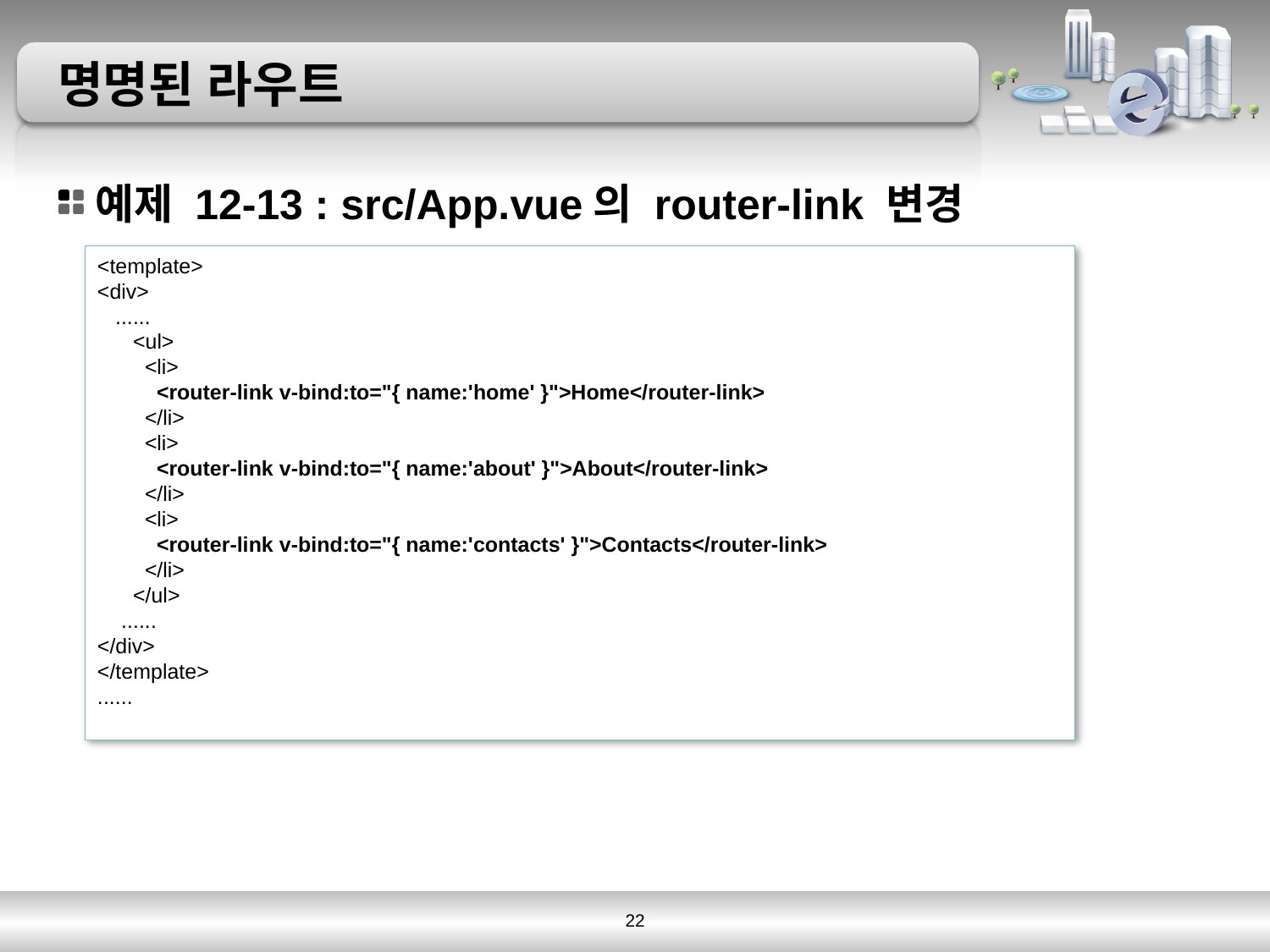

# 명명된 라우트
예제 12-13 : src/App.vue의 router-link 변경
<template>
<div>
   ......
      <ul>
        <li>
          <router-link v-bind:to="{ name:'home' }">Home</router-link>
        </li>
        <li>
          <router-link v-bind:to="{ name:'about' }">About</router-link>
        </li>
        <li>
          <router-link v-bind:to="{ name:'contacts' }">Contacts</router-link>
        </li>
      </ul>
    ......
</div>
</template>
......